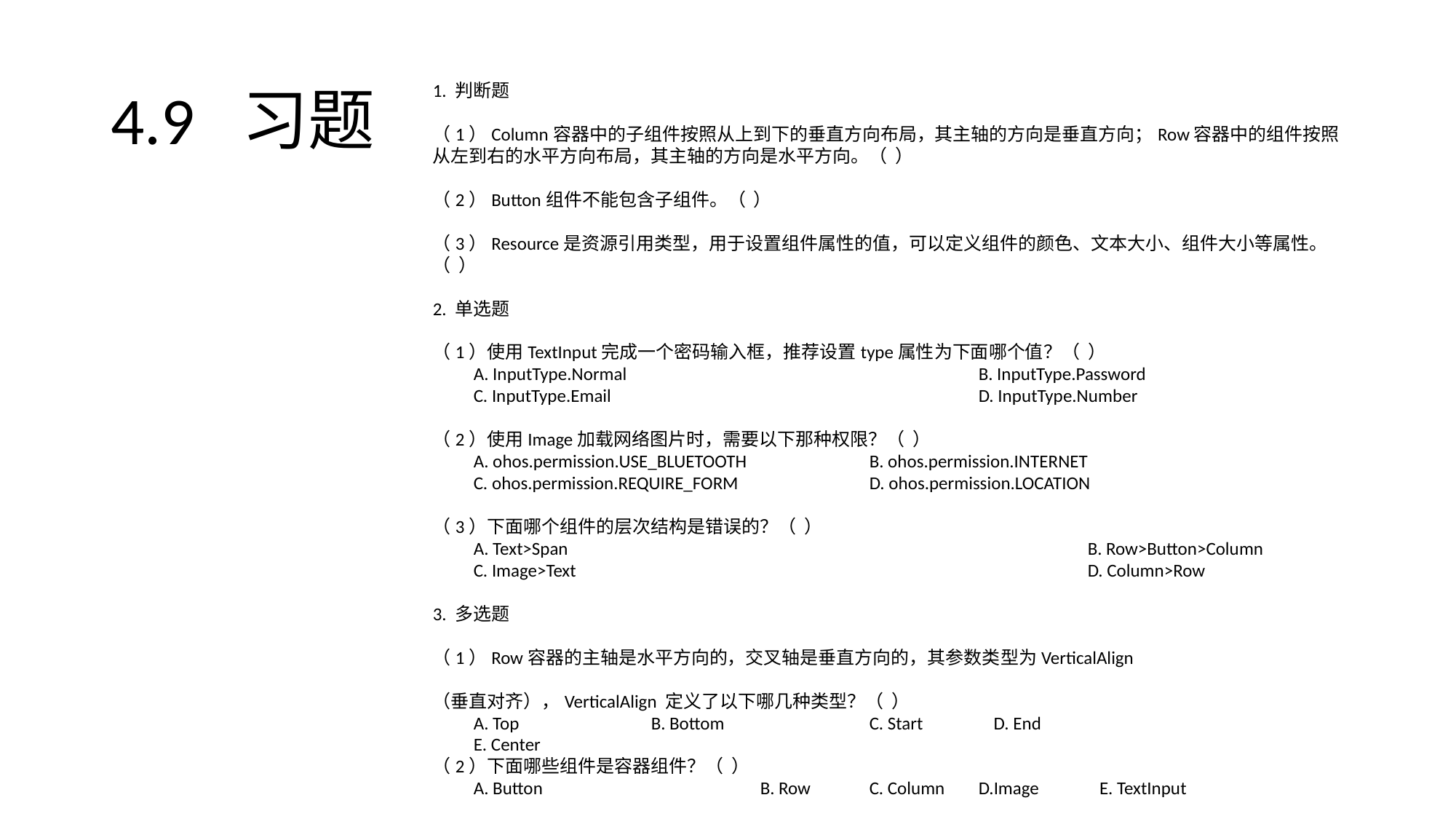

# 4.9  习题
1. 判断题

（1）Column容器中的子组件按照从上到下的垂直方向布局，其主轴的方向是垂直方向；Row容器中的组件按照从左到右的水平方向布局，其主轴的方向是水平方向。（  ）

（2）Button组件不能包含子组件。（  ）

（3）Resource是资源引用类型，用于设置组件属性的值，可以定义组件的颜色、文本大小、组件大小等属性。（  ）

2. 单选题

（1）使用TextInput完成一个密码输入框，推荐设置type属性为下面哪个值？（  ）
　　A. InputType.Normal				B. InputType.Password
　　C. InputType.Email				D. InputType.Number

（2）使用Image加载网络图片时，需要以下那种权限？（  ）
　　A. ohos.permission.USE_BLUETOOTH		B. ohos.permission.INTERNET
　　C. ohos.permission.REQUIRE_FORM		D. ohos.permission.LOCATION

（3）下面哪个组件的层次结构是错误的？（  ）
　　A. Text>Span					B. Row>Button>Column
　　C. Image>Text					D. Column>Row

3. 多选题

（1）Row容器的主轴是水平方向的，交叉轴是垂直方向的，其参数类型为VerticalAlign

（垂直对齐），VerticalAlign 定义了以下哪几种类型？（  ）
　　A. Top		B. Bottom		C. Start                 D. End
　　E. Center
（2）下面哪些组件是容器组件？（  ）
　　A. Button		B. Row	C. Column	D.Image        　E. TextInput